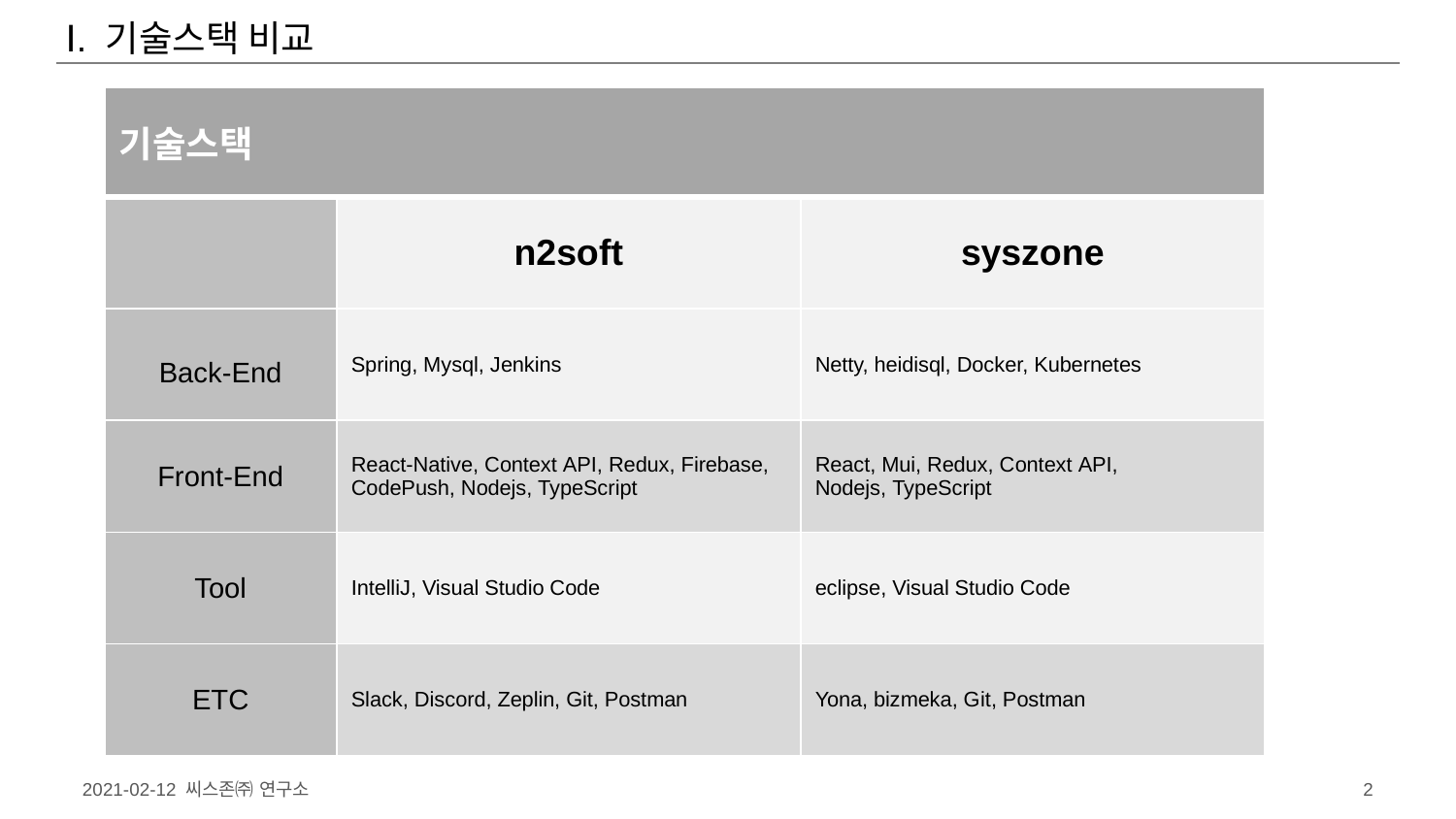

Ⅰ. 기술스택 비교
| 기술스택 |  |  |
| --- | --- | --- |
|  | n2soft | syszone |
| Back-End | Spring, Mysql, Jenkins | Netty, heidisql, Docker, Kubernetes |
| Front-End | React-Native, Context API, Redux, Firebase, CodePush, Nodejs, TypeScript | React, Mui, Redux, Context API, Nodejs, TypeScript |
| Tool | IntelliJ, Visual Studio Code | eclipse, Visual Studio Code |
| ETC | Slack, Discord, Zeplin, Git, Postman | Yona, bizmeka, Git, Postman |